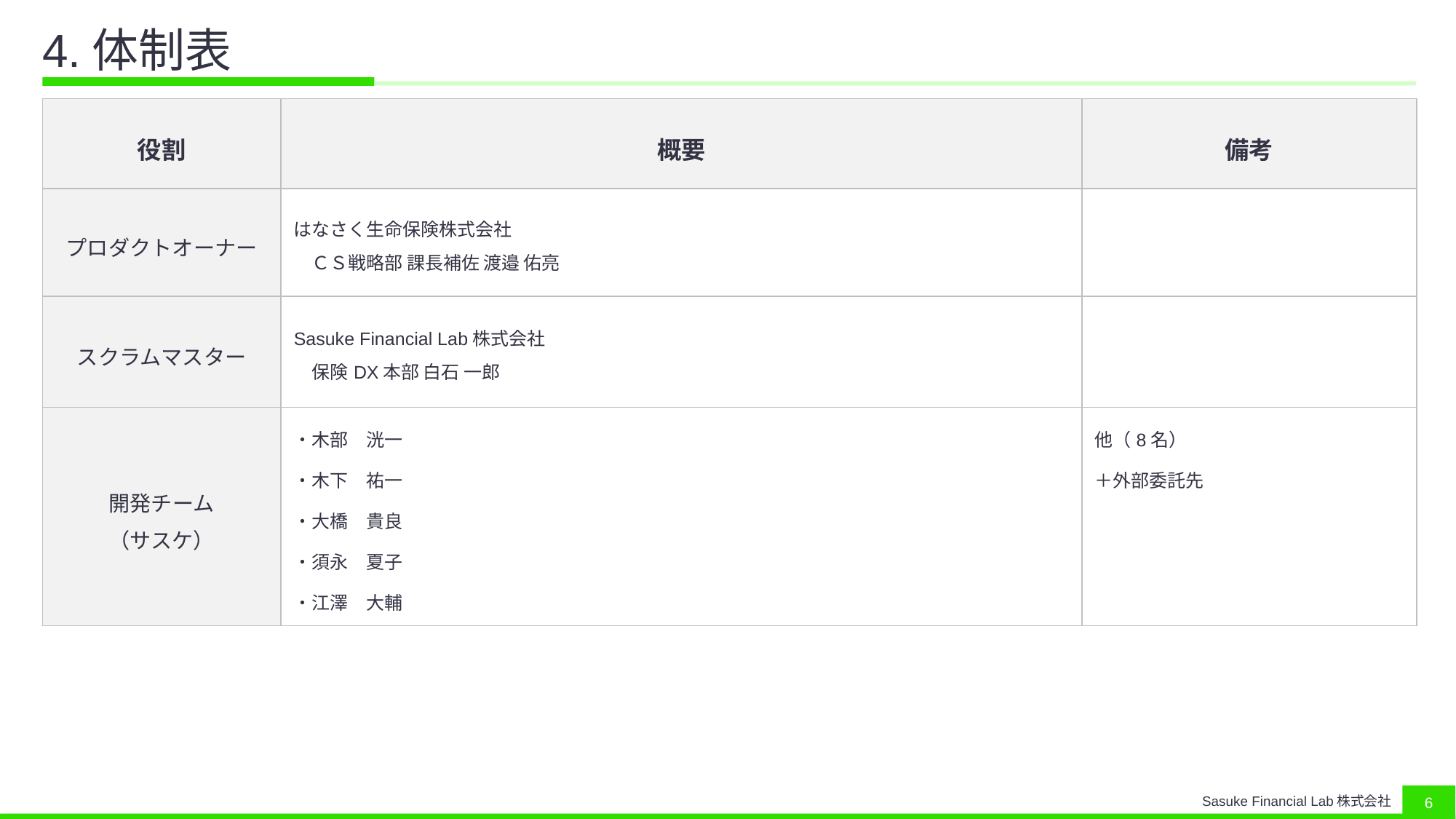

# 4.体制表
| 役割 | 概要 | 備考 |
| --- | --- | --- |
| プロダクトオーナー | はなさく生命保険株式会社 　ＣＳ戦略部 課長補佐 渡邉 佑亮 |  |
| スクラムマスター | Sasuke Financial Lab株式会社 　保険DX本部 白石 一郎 |  |
| 開発チーム （サスケ） | ・木部　洸一　 ・木下　祐一 ・大橋　貴良 ・須永　夏子 ・江澤　大輔 | 他（8名） ＋外部委託先 |
6
Sasuke Financial Lab株式会社